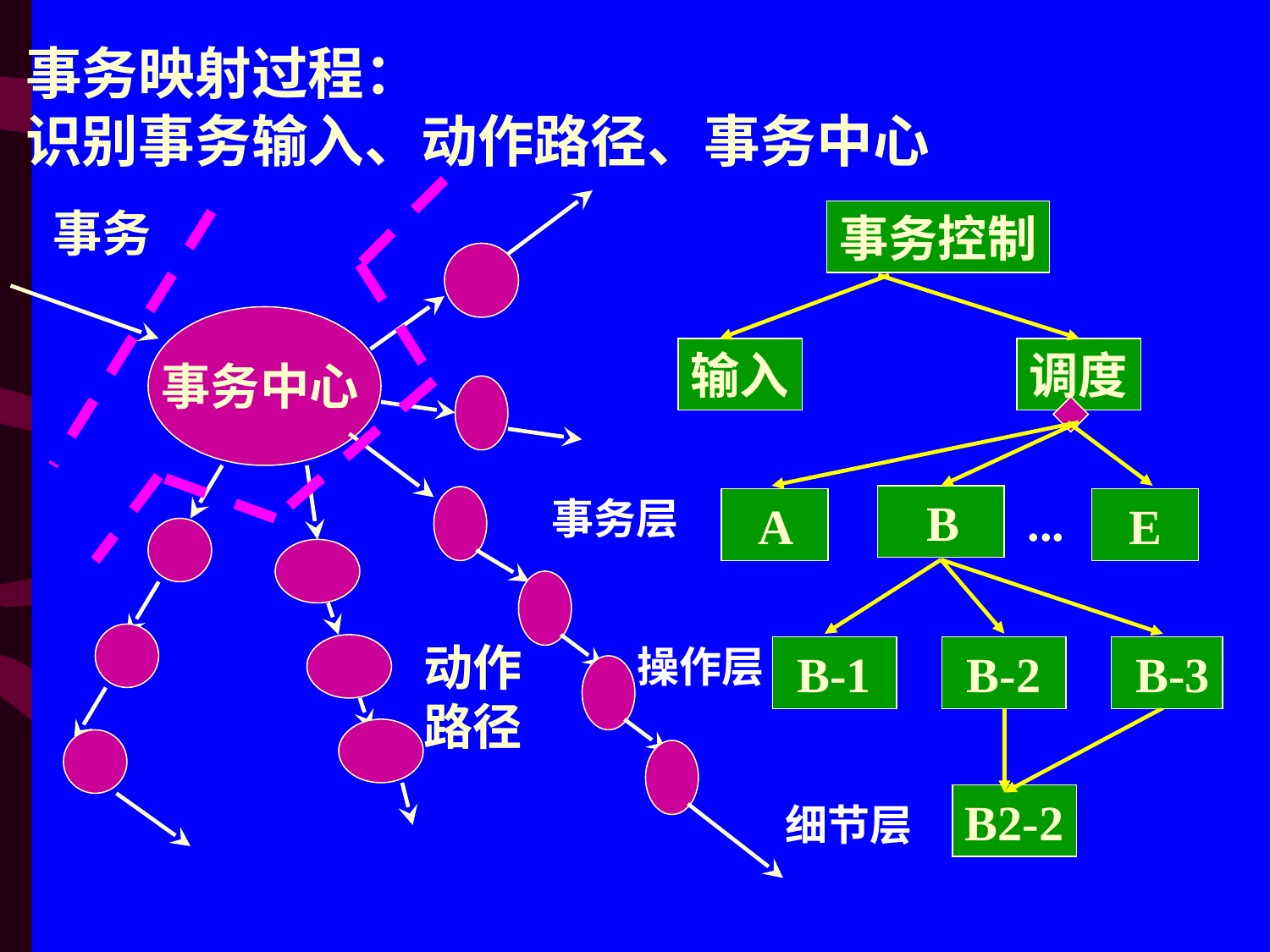

事务映射过程：
识别事务输入、动作路径、事务中心

事务
事务控制

输入
调度

事务中心

事务层
   B
...
  A
  E

操作层
 B-1
 B-2
 B-3
动作
路径

B2-2
细节层

124